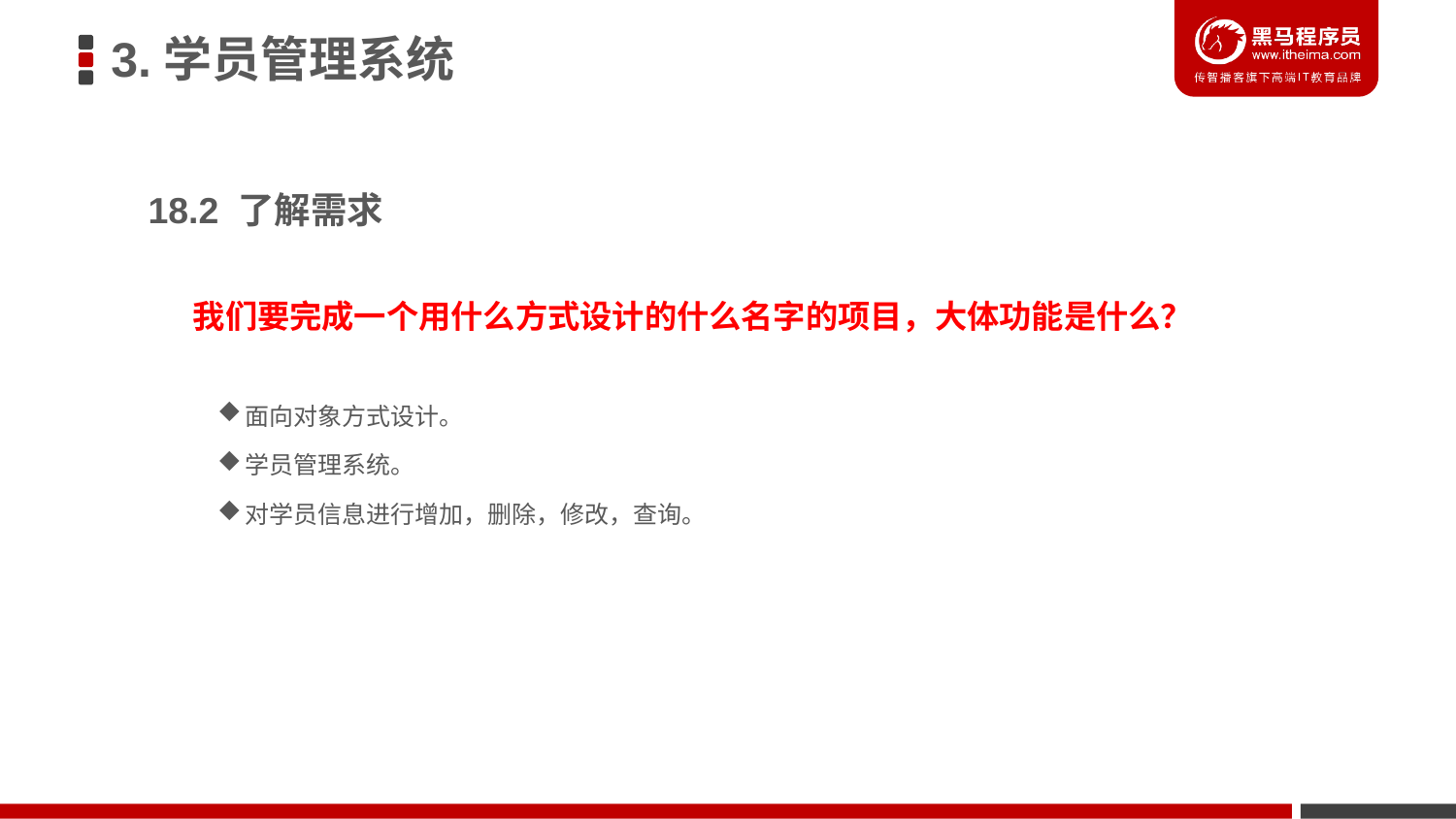

3.学员管理系统
18.2 了解需求
我们要完成一个用什么方式设计的什么名字的项目，大体功能是什么？
面向对象方式设计。
学员管理系统。
对学员信息进行增加，删除，修改，查询。